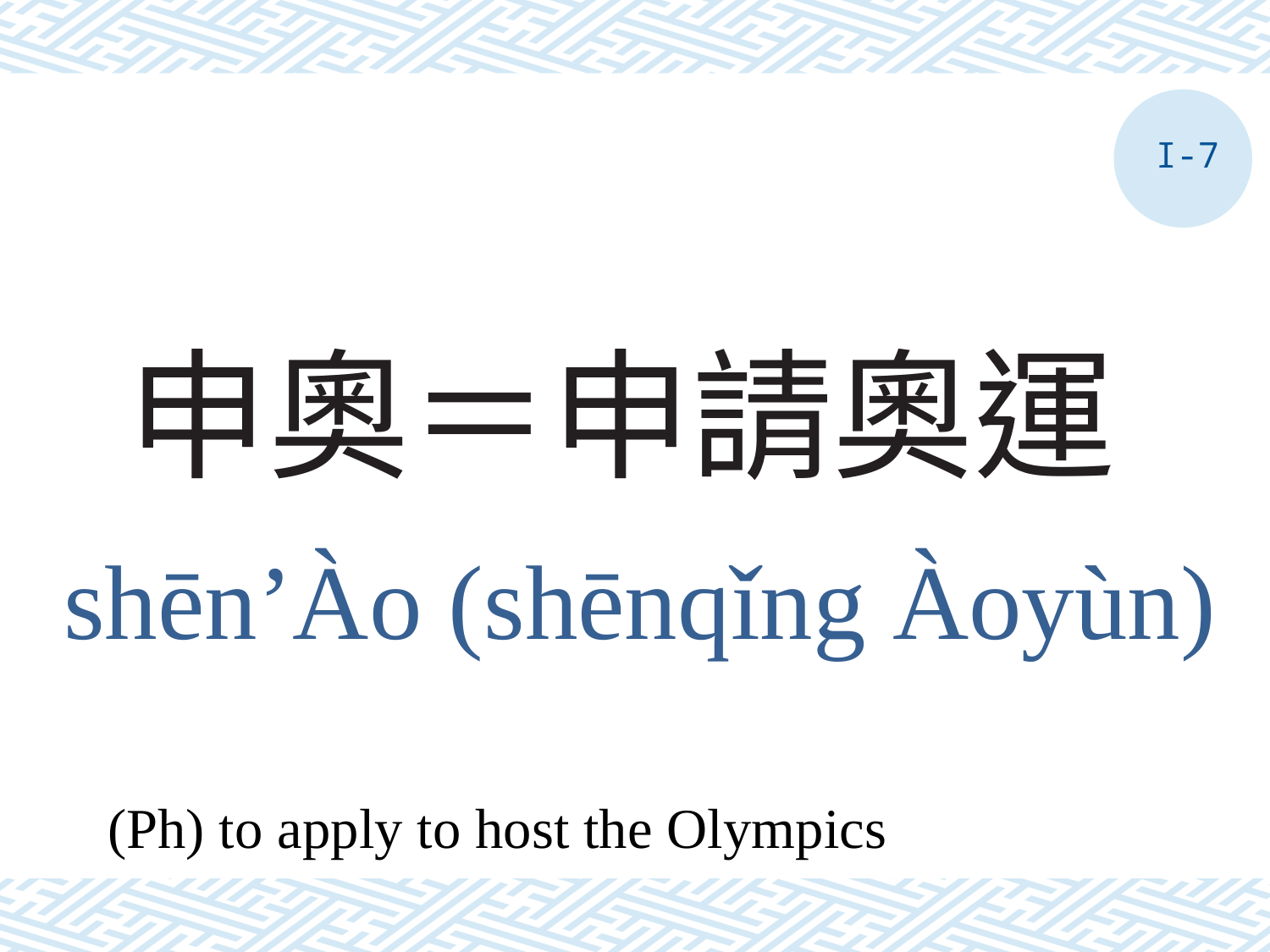

I-7

# 申奧＝申請奧運
shēn’Ào (shēnqǐng Àoyùn)
(Ph) to apply to host the Olympics